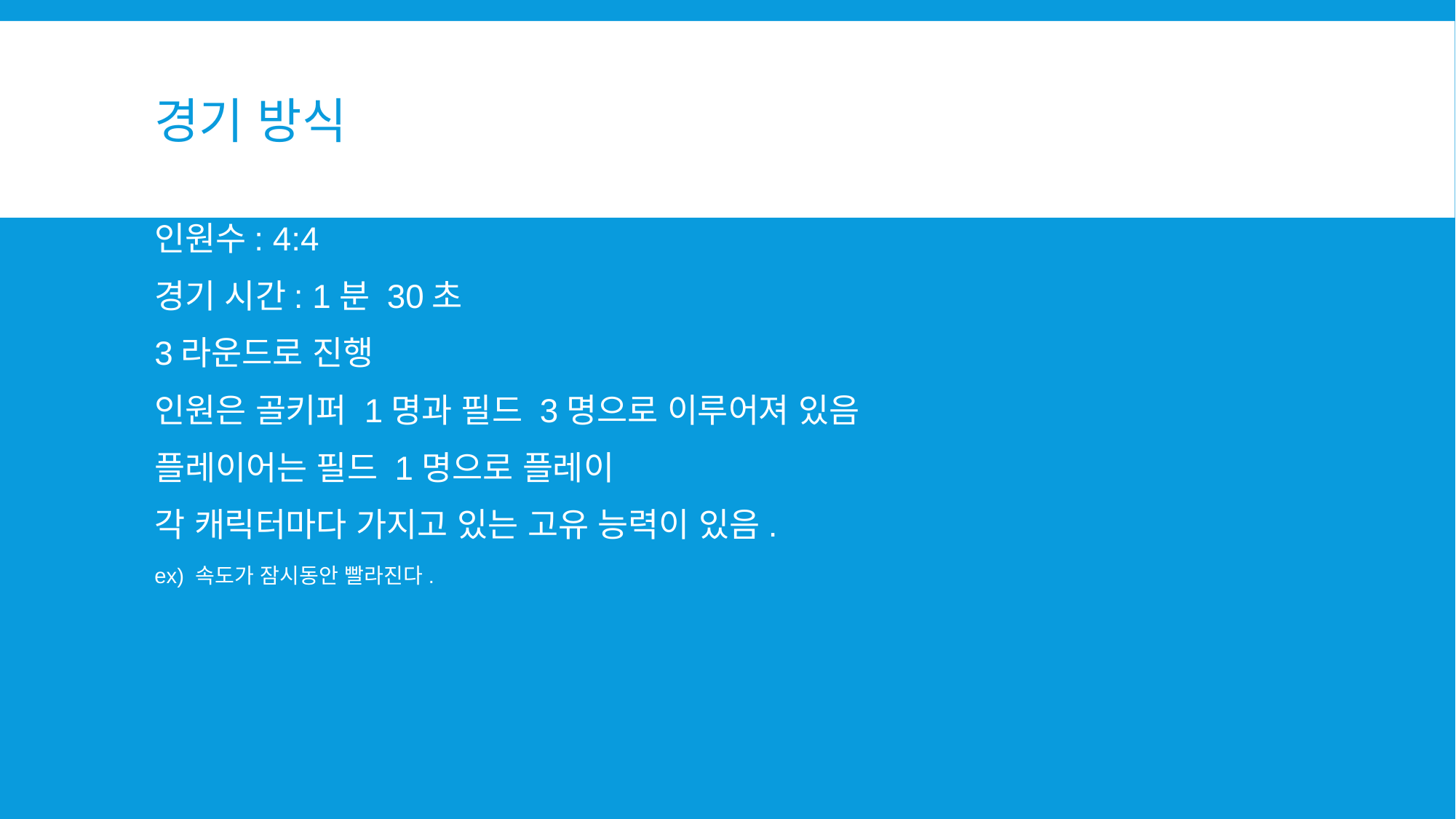

# 경기 방식
인원수: 4:4
경기 시간: 1분 30초
3라운드로 진행
인원은 골키퍼 1명과 필드 3명으로 이루어져 있음
플레이어는 필드 1명으로 플레이
각 캐릭터마다 가지고 있는 고유 능력이 있음.
ex) 속도가 잠시동안 빨라진다.